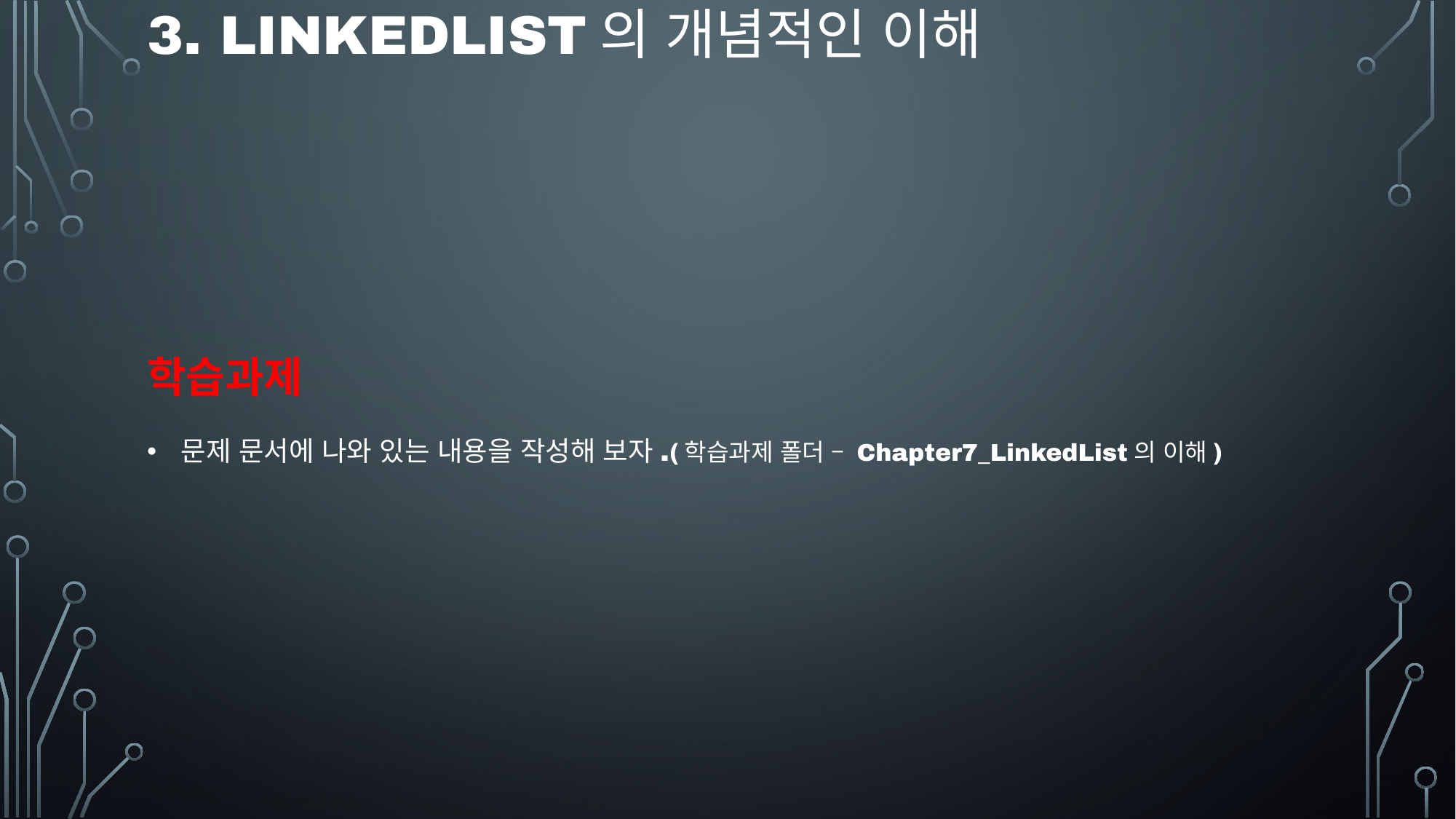

# 3. LinkedList의 개념적인 이해
학습과제

문제 문서에 나와 있는 내용을 작성해 보자.(학습과제 폴더 – Chapter7_LinkedList의 이해)